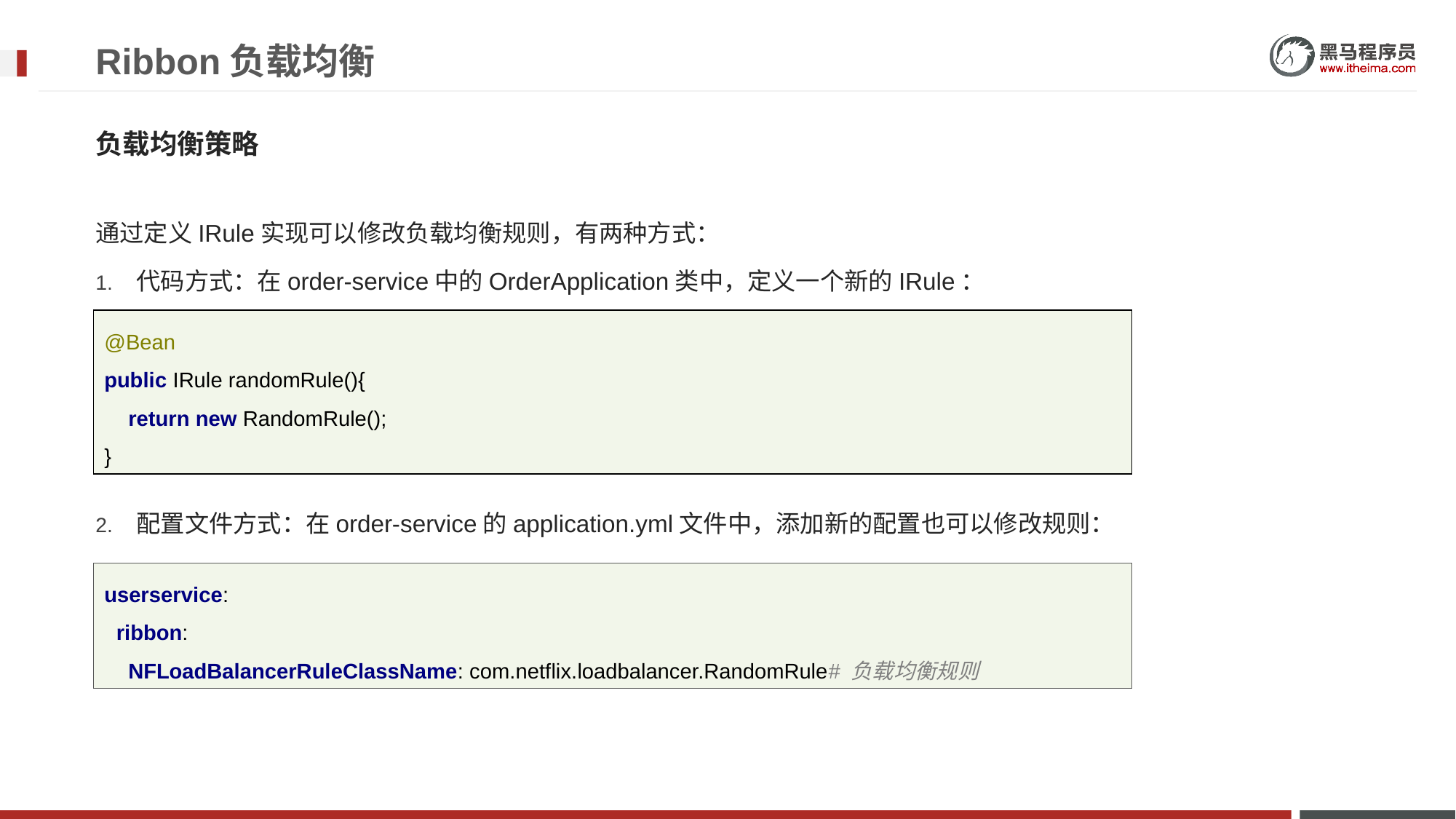

# Ribbon负载均衡
负载均衡策略
通过定义IRule实现可以修改负载均衡规则，有两种方式：
代码方式：在order-service中的OrderApplication类中，定义一个新的IRule：

配置文件方式：在order-service的application.yml文件中，添加新的配置也可以修改规则：

@Bean
public IRule randomRule(){
    return new RandomRule();
}
userservice:
  ribbon:
    NFLoadBalancerRuleClassName: com.netflix.loadbalancer.RandomRule# 负载均衡规则